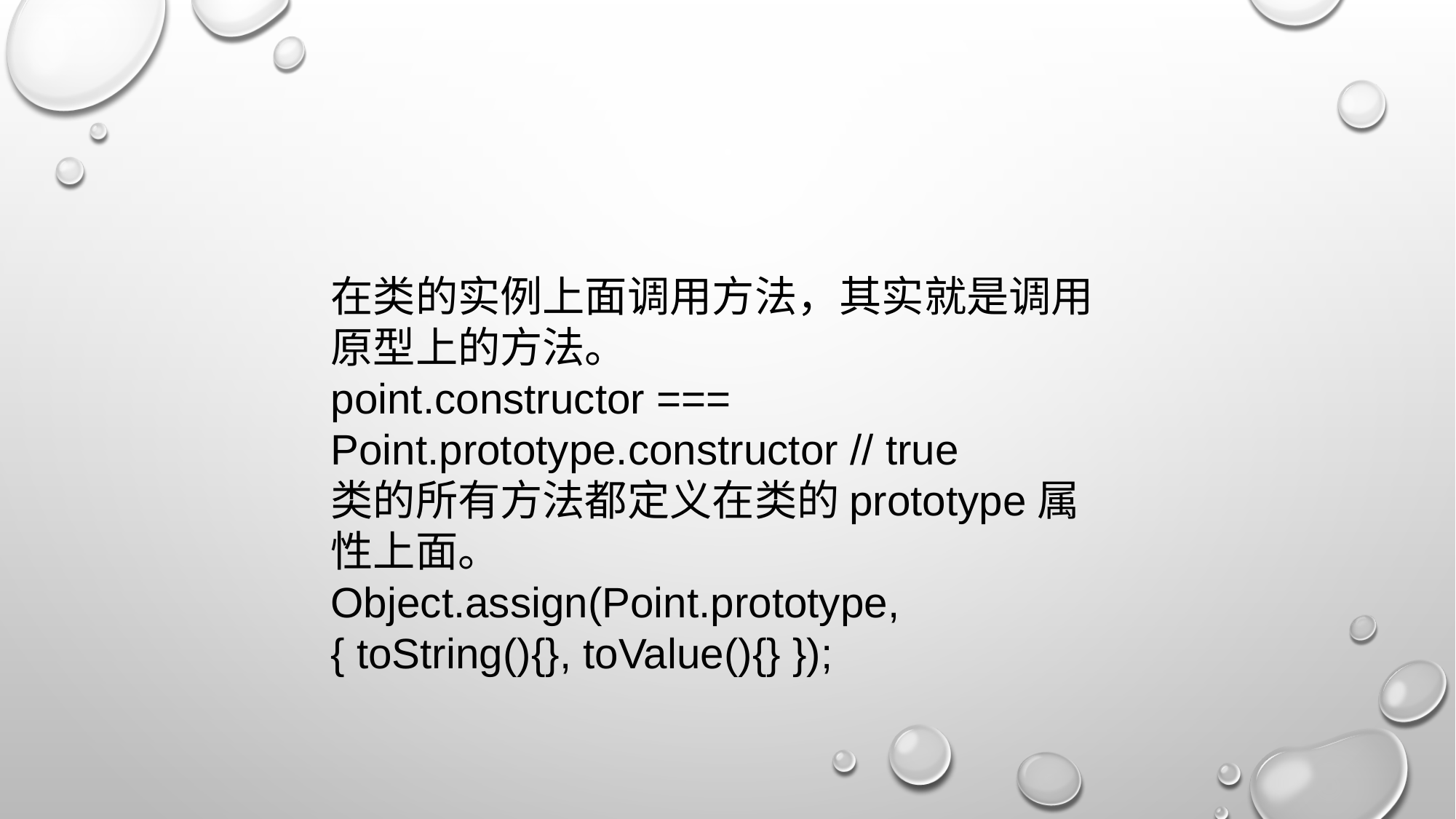

在类的实例上面调用方法，其实就是调用原型上的方法。
point.constructor === Point.prototype.constructor // true
类的所有方法都定义在类的prototype属性上面。
Object.assign(Point.prototype, { toString(){}, toValue(){} });